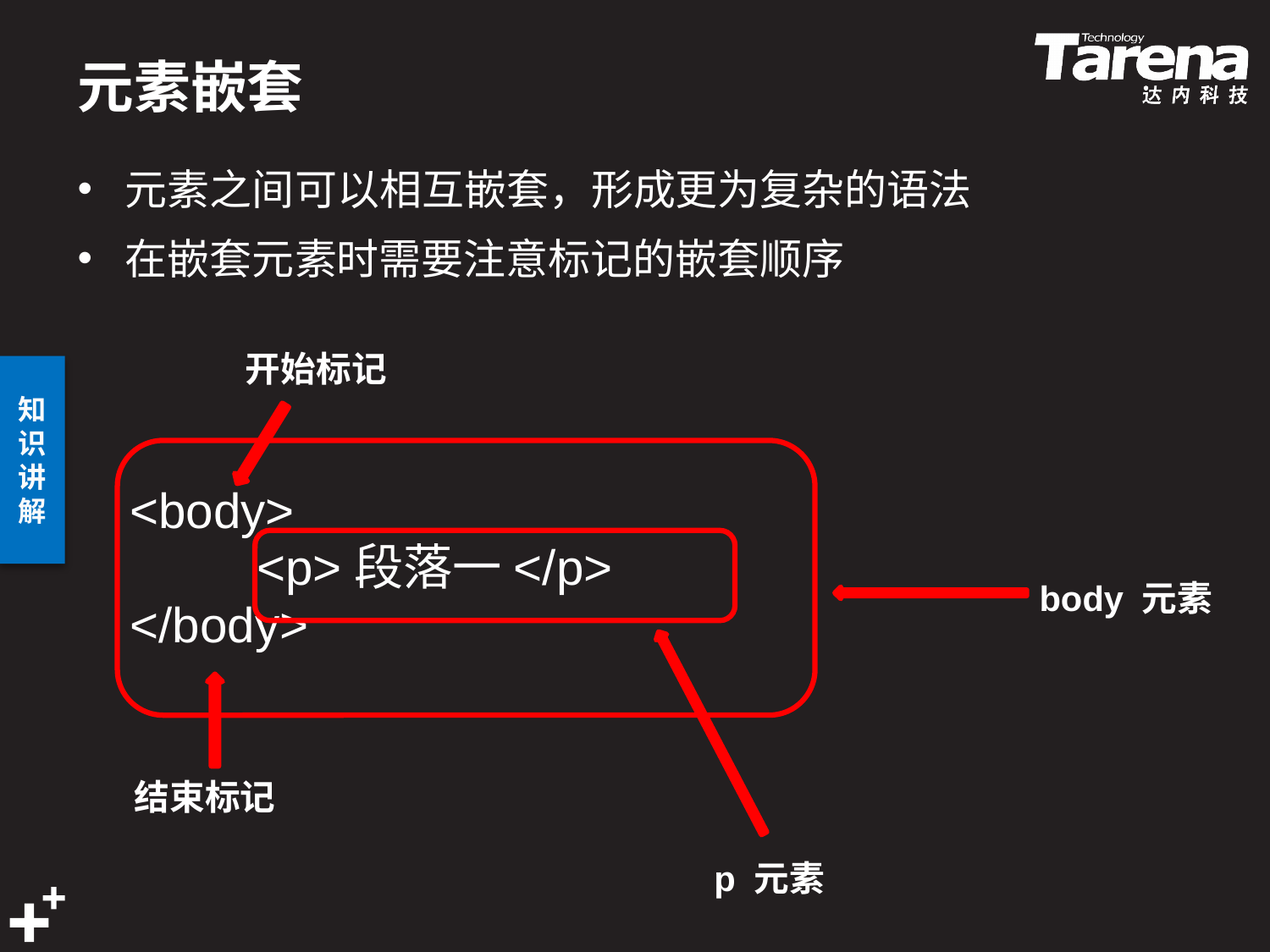

# 元素嵌套
元素之间可以相互嵌套，形成更为复杂的语法
在嵌套元素时需要注意标记的嵌套顺序
开始标记

<body>
	<p>段落一</p>
</body>

body 元素

结束标记
p 元素